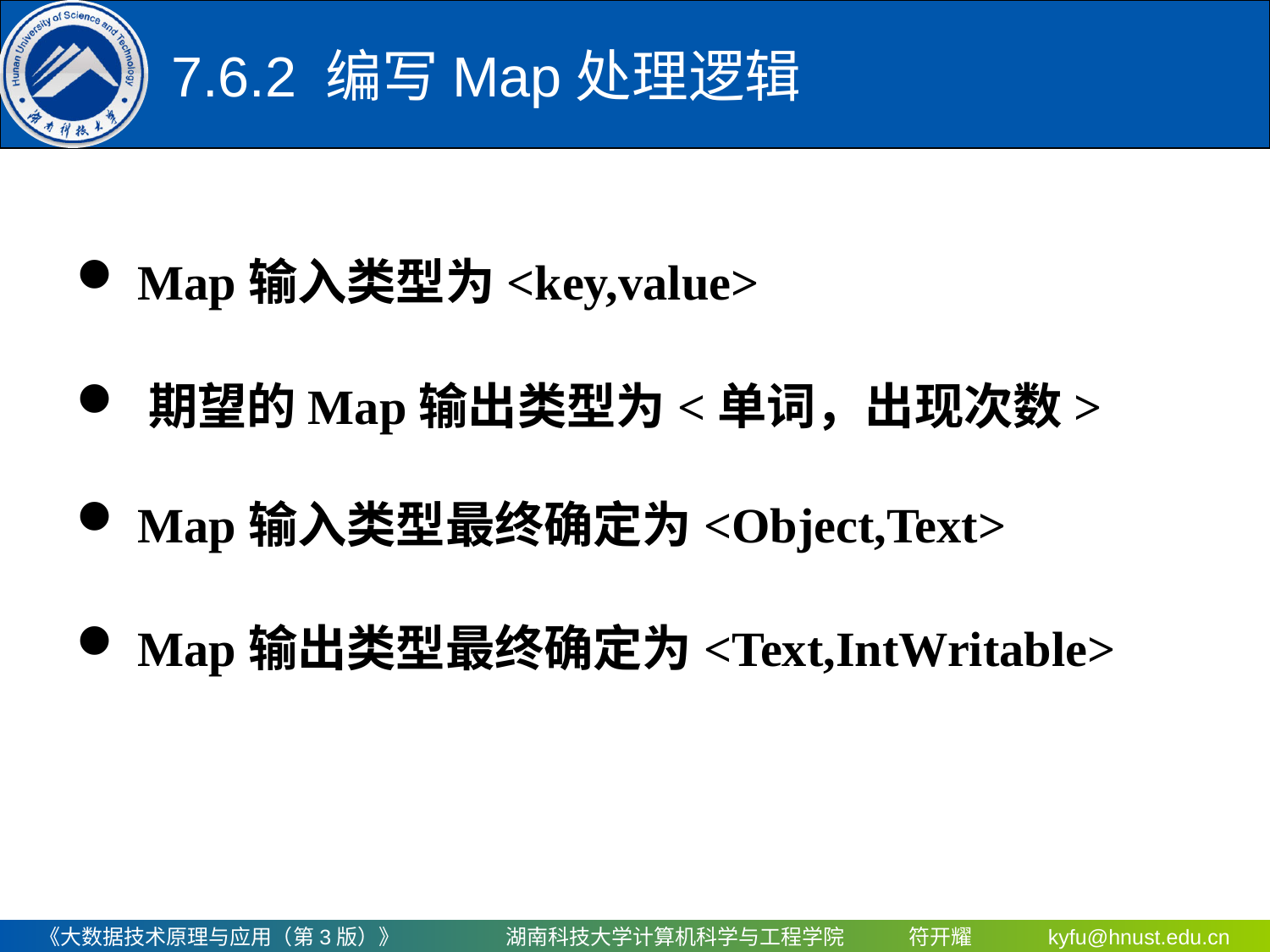

7.6.2 编写Map处理逻辑
 Map输入类型为<key,value>
 期望的Map输出类型为<单词，出现次数>
 Map输入类型最终确定为<Object,Text>
 Map输出类型最终确定为<Text,IntWritable>